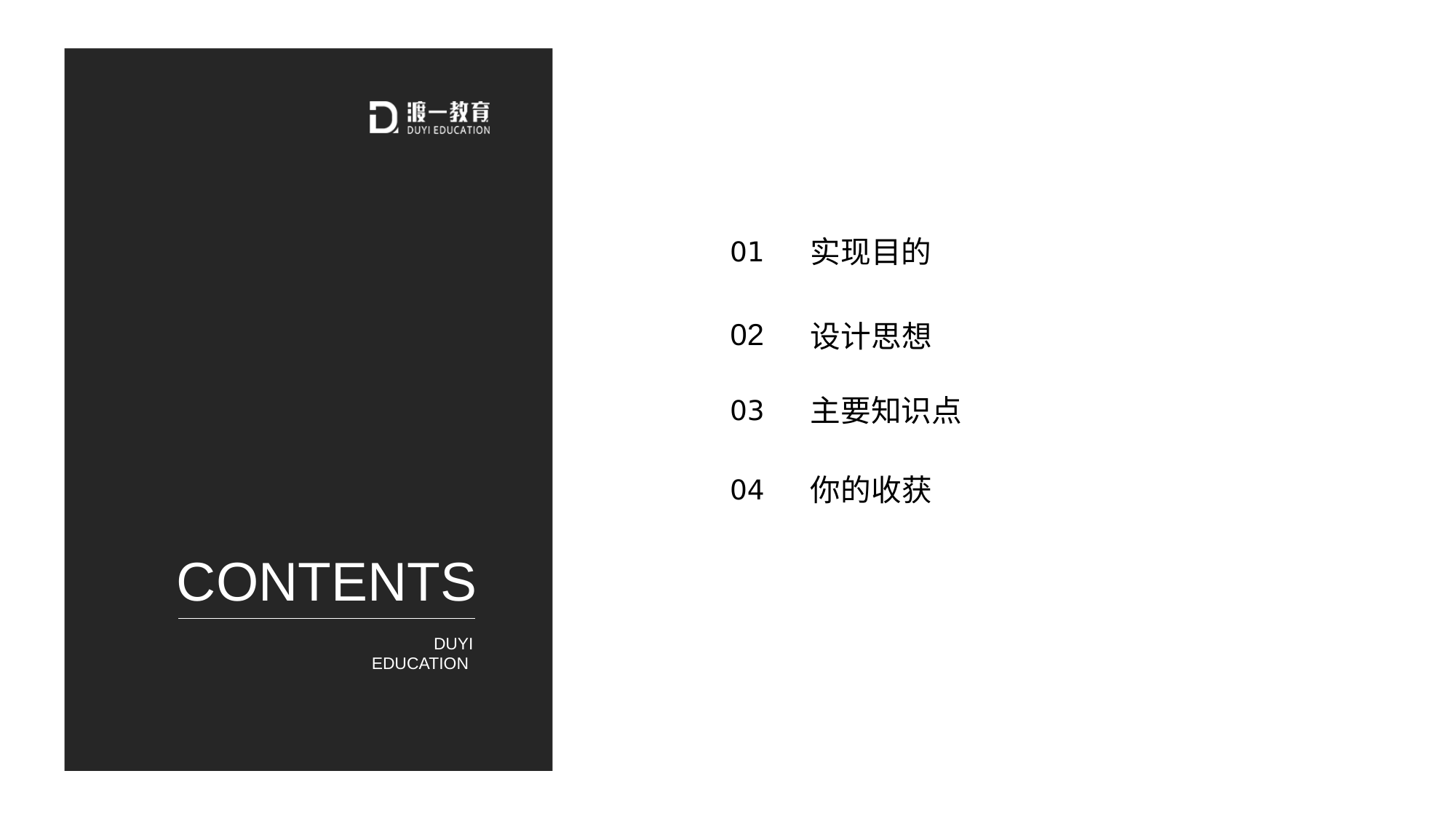

实现目的
01
# 02
设计思想
主要知识点
03
你的收获
04